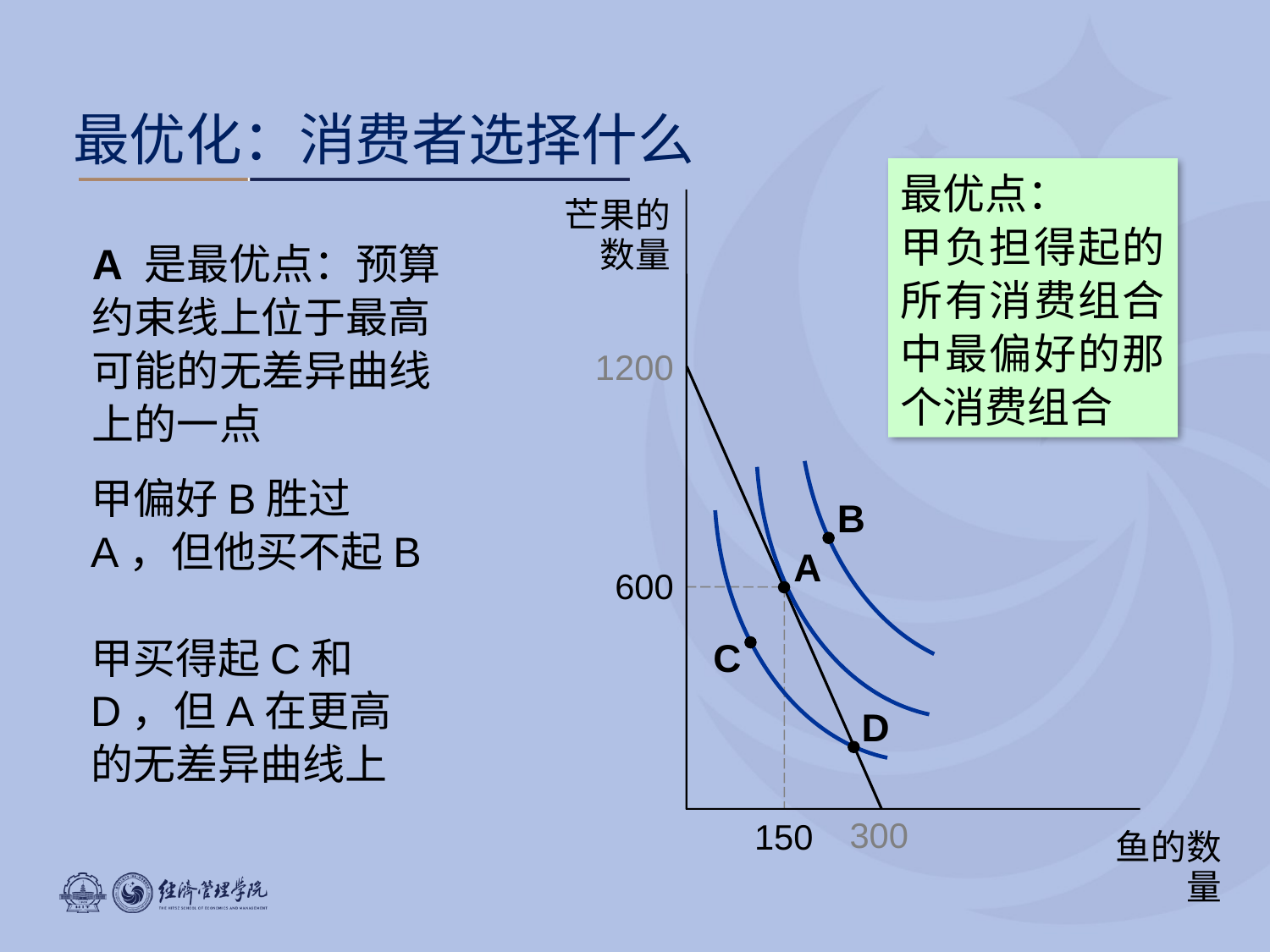

最优化：消费者选择什么
最优点：
甲负担得起的所有消费组合中最偏好的那个消费组合
芒果的数量

A 是最优点：预算约束线上位于最高可能的无差异曲线上的一点
1200

甲偏好B胜过A，但他买不起B

B

A

600

甲买得起C和D，但A在更高的无差异曲线上
C

D

300
150
鱼的数量